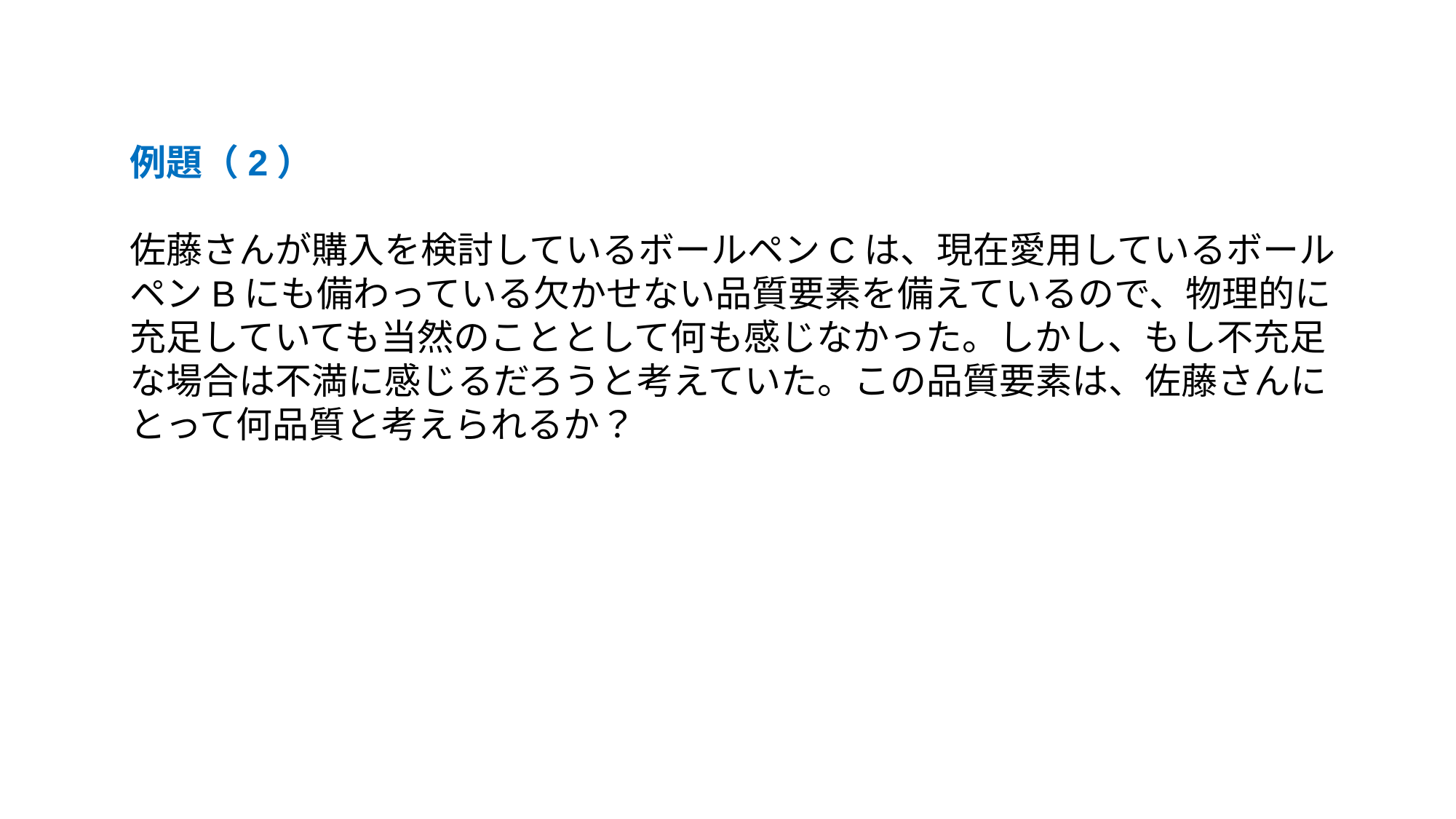

例題（2）

佐藤さんが購入を検討しているボールペンCは、現在愛用しているボールペンBにも備わっている欠かせない品質要素を備えているので、物理的に充足していても当然のこととして何も感じなかった。しかし、もし不充足な場合は不満に感じるだろうと考えていた。この品質要素は、佐藤さんにとって何品質と考えられるか？